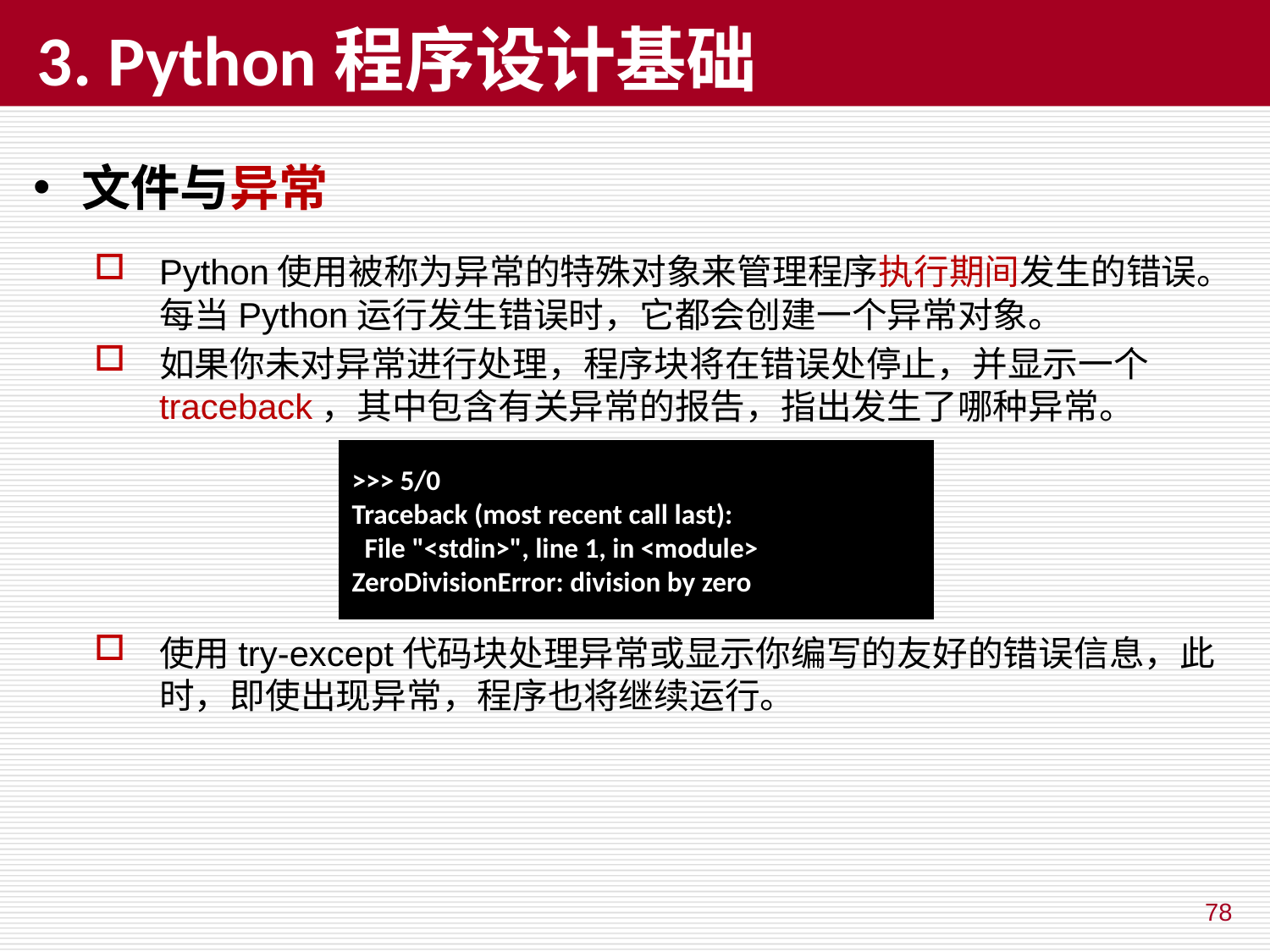

# 3. Python程序设计基础
文件与异常

Python使用被称为异常的特殊对象来管理程序执行期间发生的错误。每当Python运行发生错误时，它都会创建一个异常对象。
如果你未对异常进行处理，程序块将在错误处停止，并显示一个traceback，其中包含有关异常的报告，指出发生了哪种异常。

使用try-except代码块处理异常或显示你编写的友好的错误信息，此时，即使出现异常，程序也将继续运行。

>>> 5/0
Traceback (most recent call last):
  File "<stdin>", line 1, in <module>
ZeroDivisionError: division by zero
78